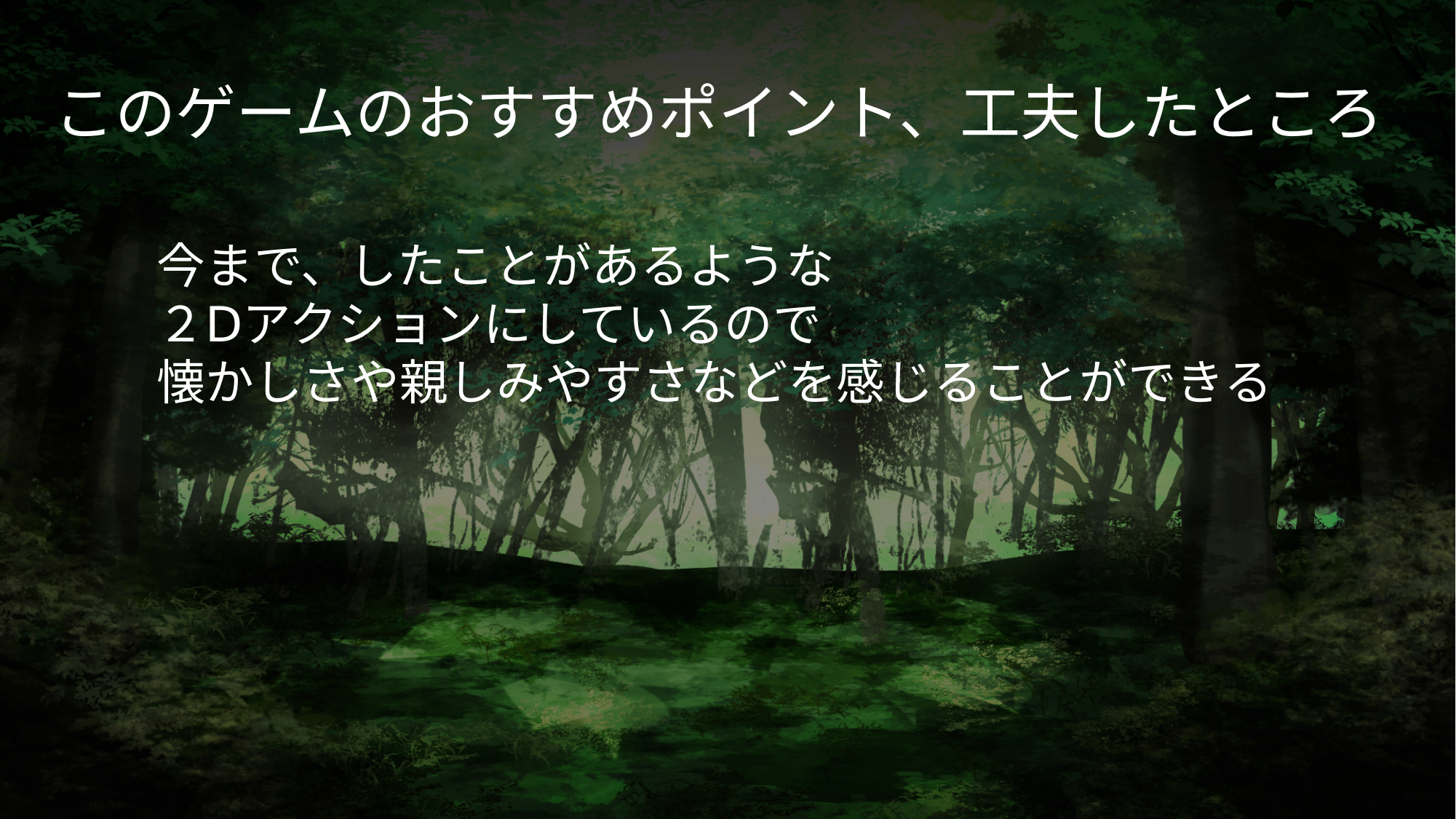

# このゲームのおすすめポイント、工夫したところ
今まで、したことがあるような
２Ⅾアクションにしているので
懐かしさや親しみやすさなどを感じることができる